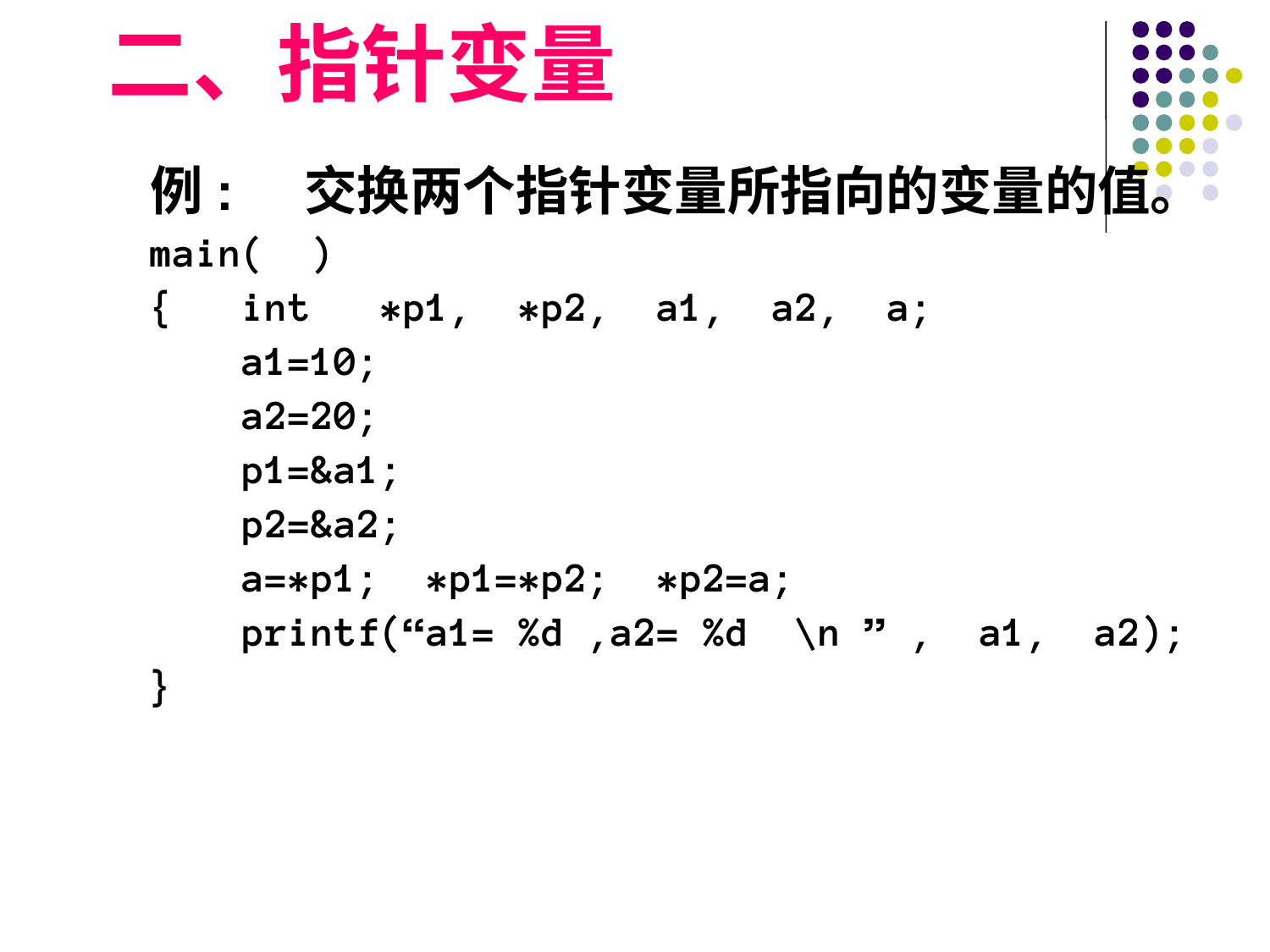

# 二、指针变量
例:    交换两个指针变量所指向的变量的值。
main(  )
{   int   *p1,  *p2,  a1,  a2,  a;
    a1=10;
    a2=20;
    p1=&a1;
    p2=&a2;
    a=*p1;  *p1=*p2;  *p2=a;
    printf(“a1= %d ,a2= %d  \n ” ,  a1,  a2);
}